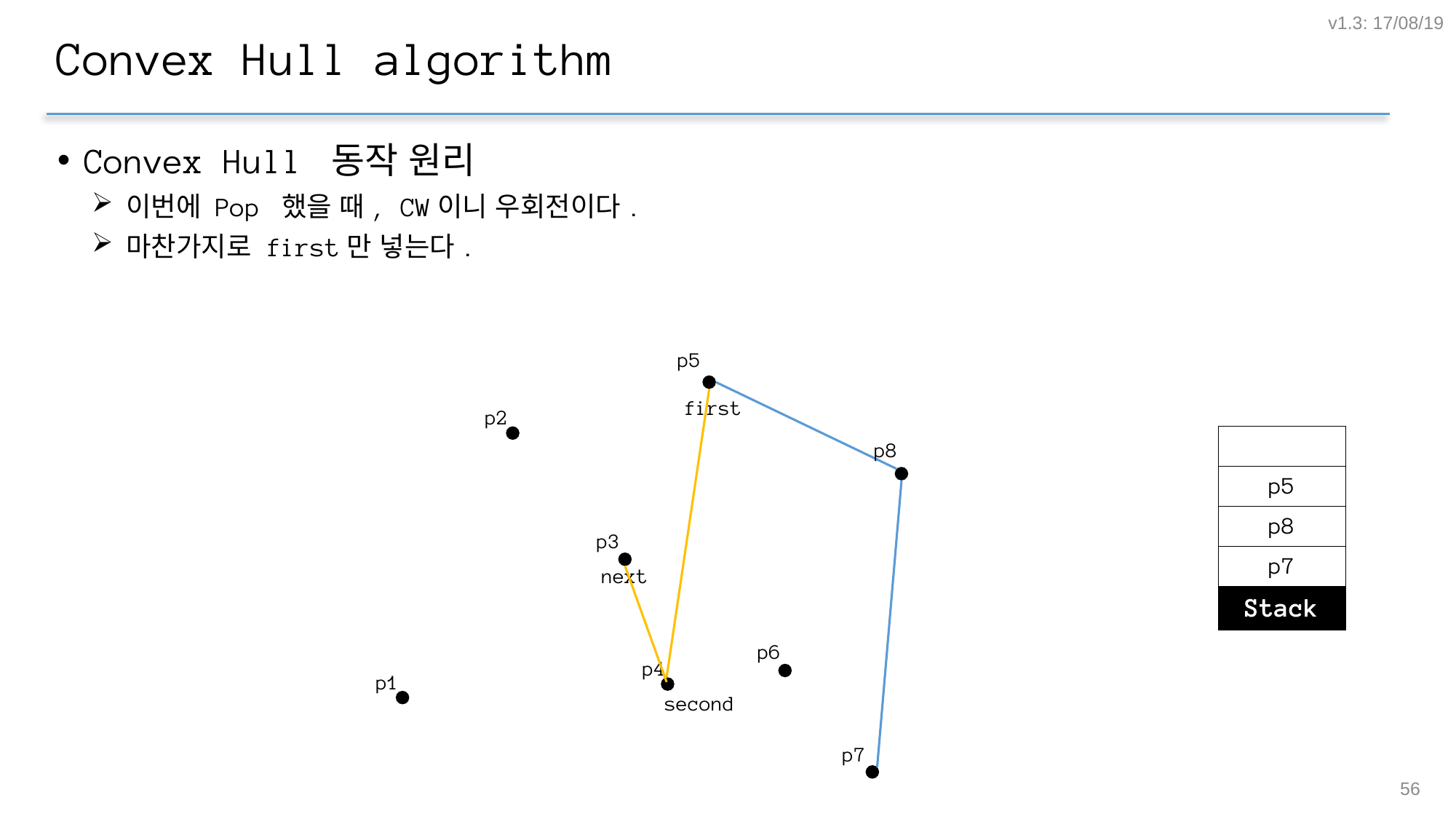

v1.3: 17/08/19
# Convex Hull algorithm
Convex Hull 동작 원리
이번에 Pop 했을 때, CW이니 우회전이다.
마찬가지로 first만 넣는다.
p5

first
p2

|  |
| --- |
| p5 |
| p8 |
| p7 |
| Stack |
p8

p3

next
p6
p4
p1

second

p7

56